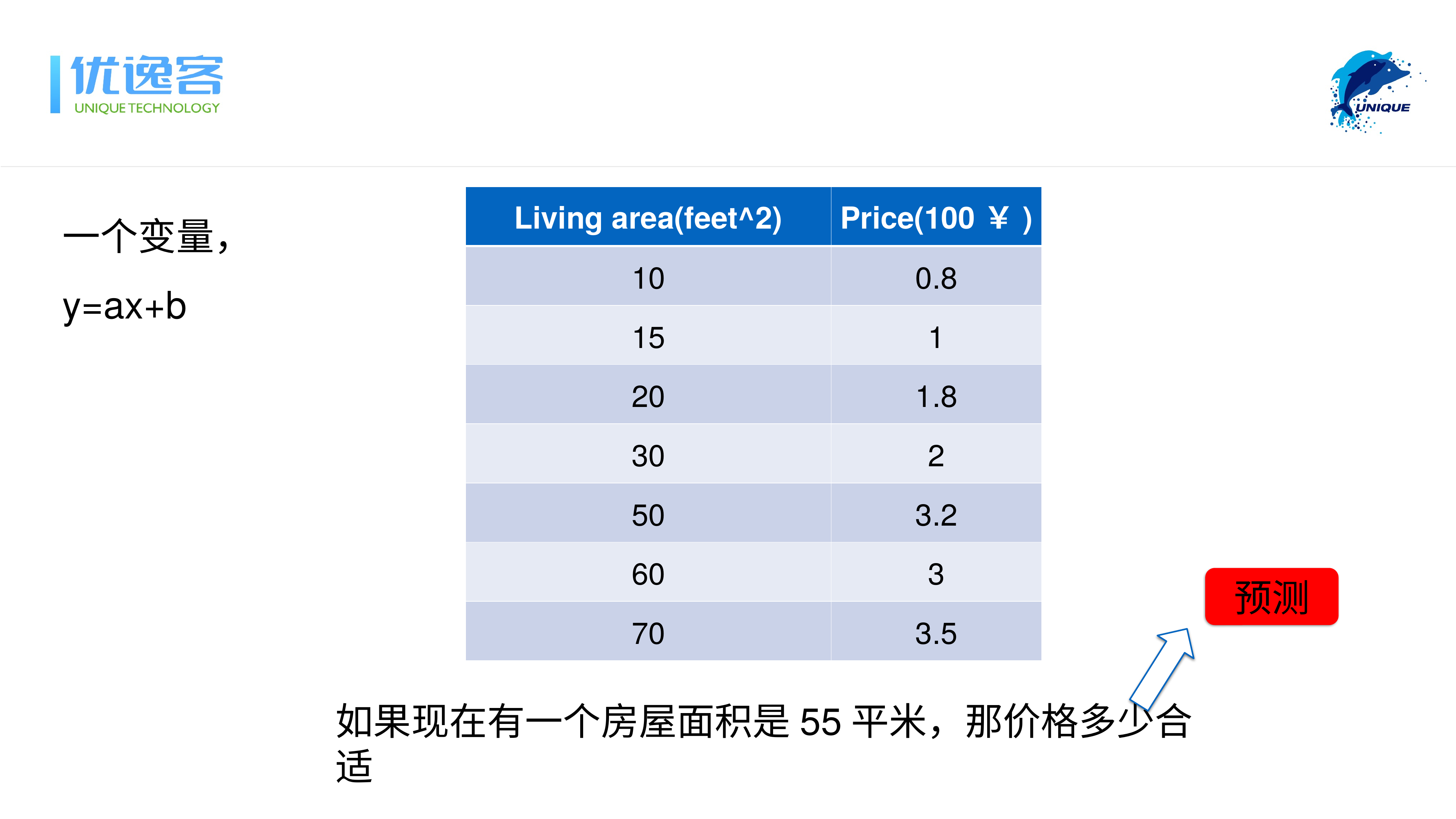

一个变量，
y=ax+b
| Living area(feet^2) | Price(100￥) |
| --- | --- |
| 10 | 0.8 |
| 15 | 1 |
| 20 | 1.8 |
| 30 | 2 |
| 50 | 3.2 |
| 60 | 3 |
| 70 | 3.5 |
预测

如果现在有一个房屋面积是55平米，那价格多少合适